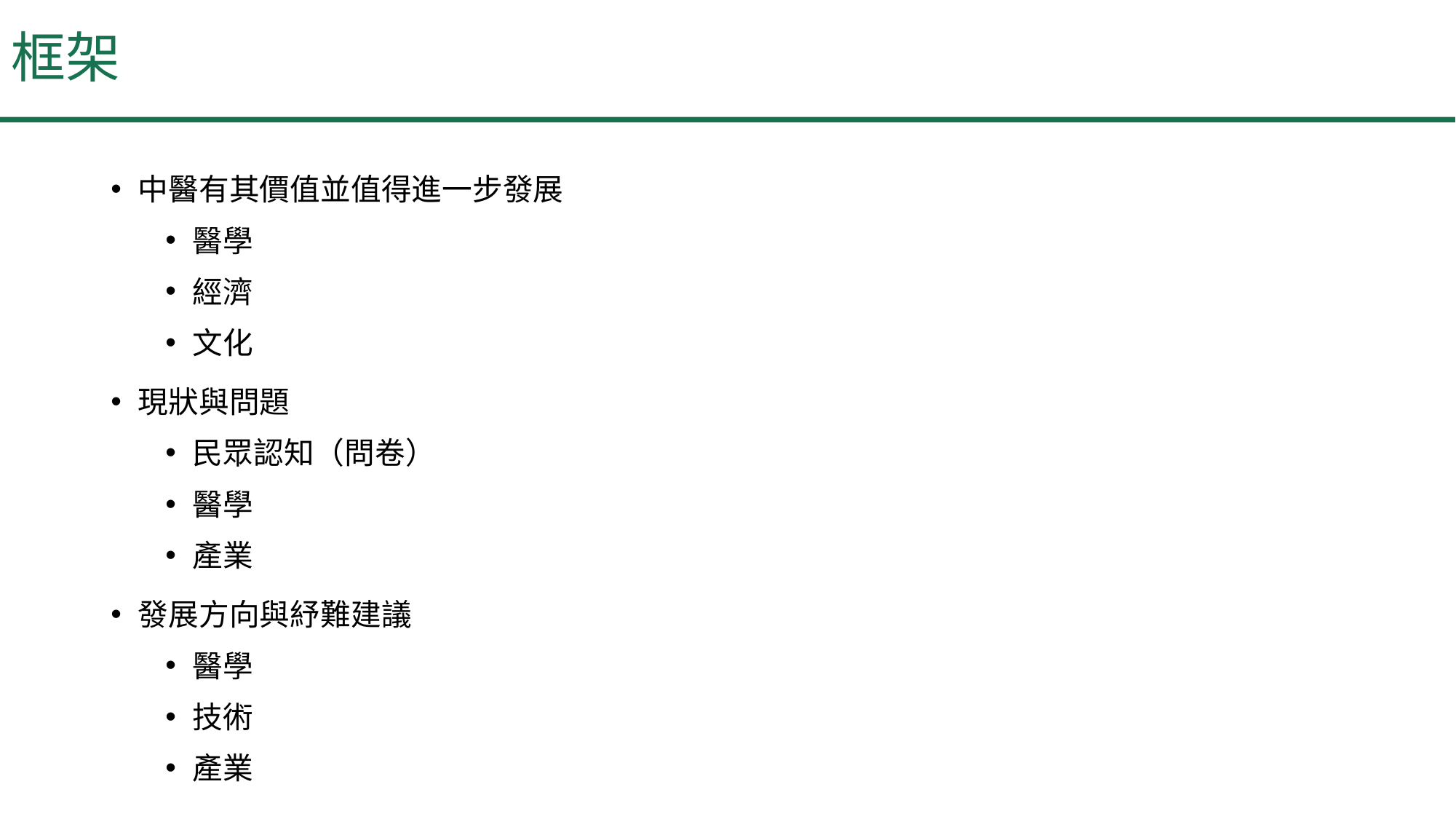

# 框架
中醫有其價值並值得進一步發展
醫學
經濟
文化
現狀與問題
民眾認知（問卷）
醫學
產業
發展方向與紓難建議
醫學
技術
產業